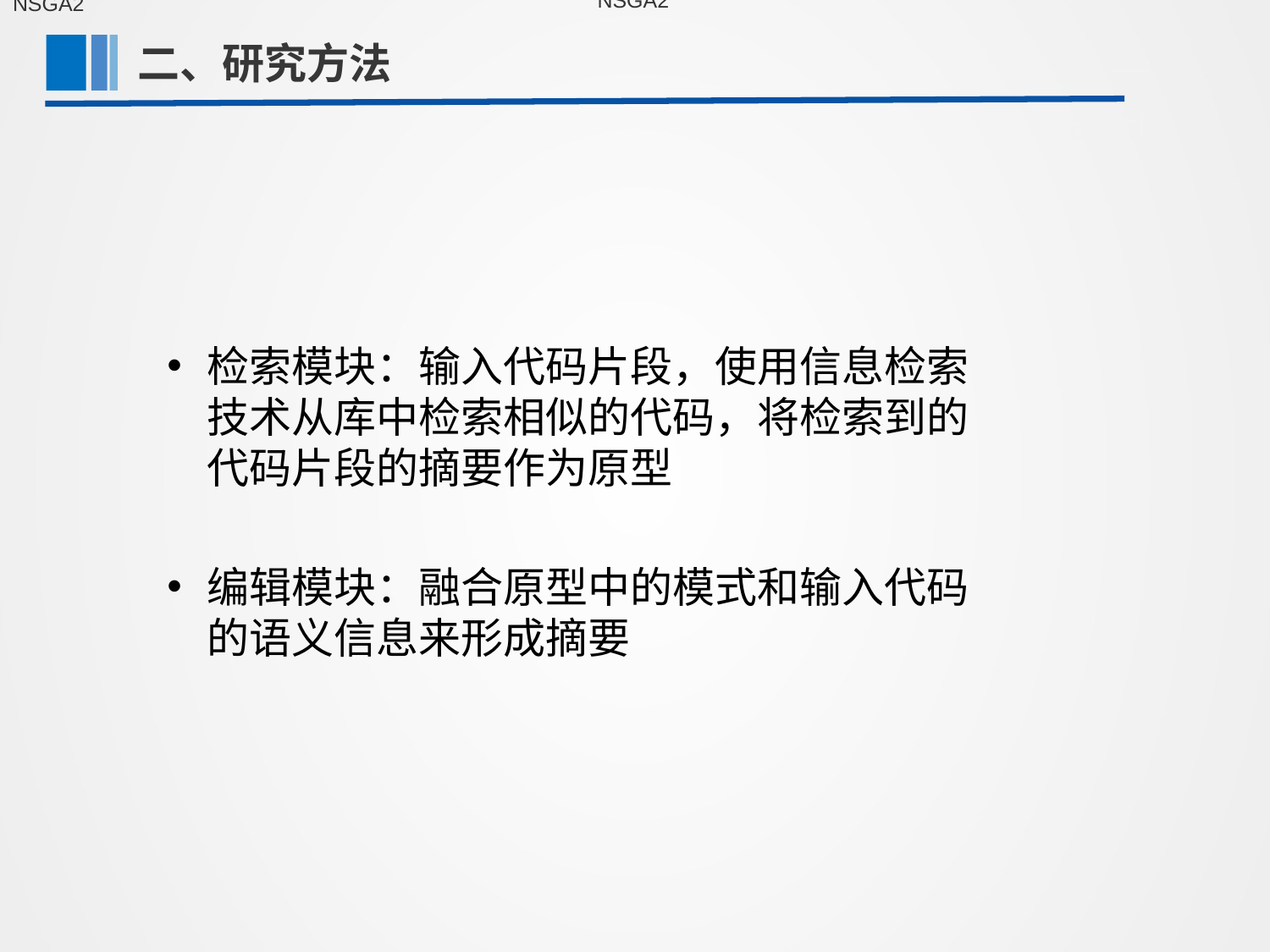

NSGA2
NSGA2
二、研究方法

第一部分
检索模块：输入代码片段，使用信息检索技术从库中检索相似的代码，将检索到的代码片段的摘要作为原型
编辑模块：融合原型中的模式和输入代码的语义信息来形成摘要